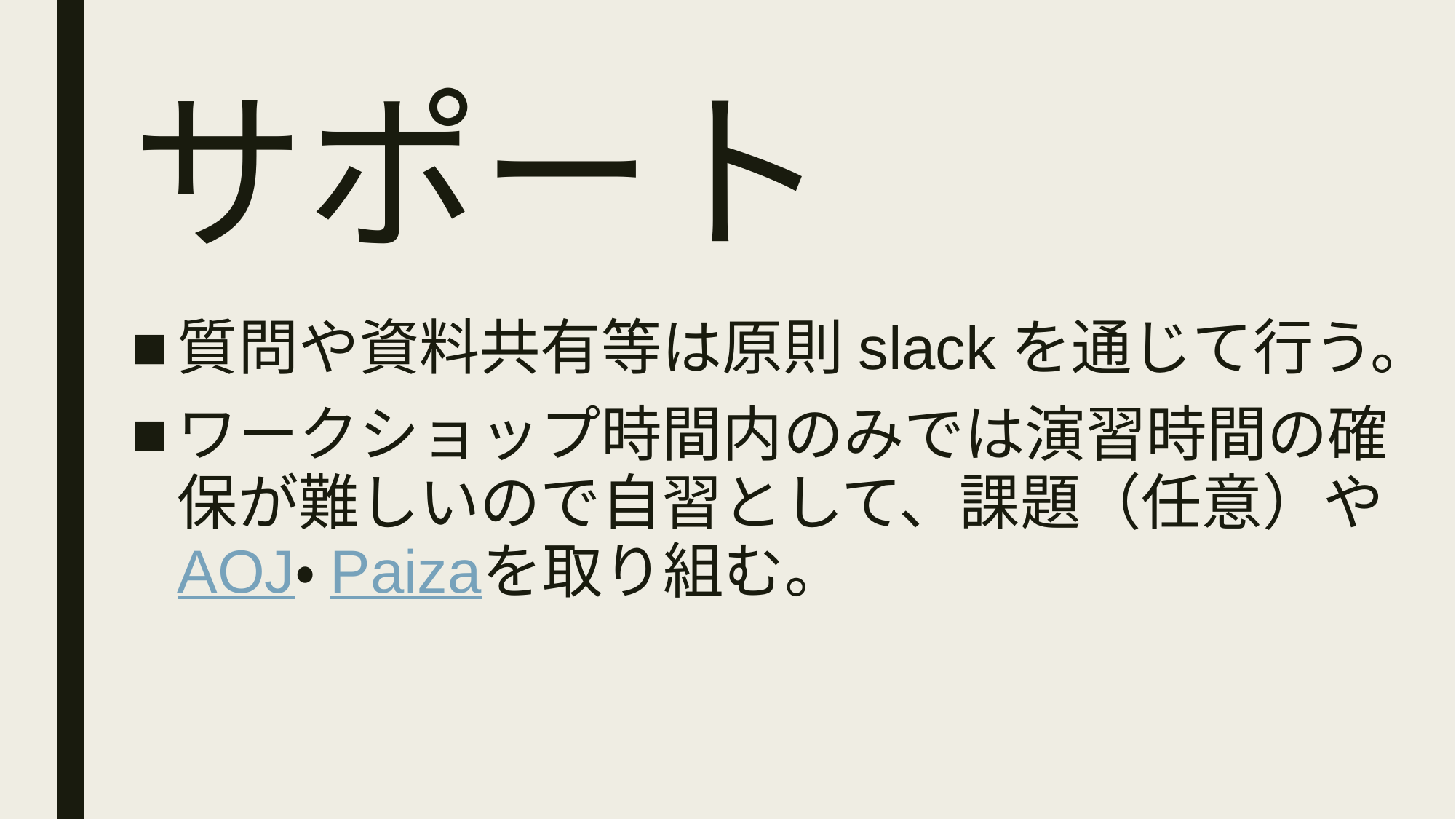

# サポート
質問や資料共有等は原則slackを通じて行う。
ワークショップ時間内のみでは演習時間の確保が難しいので自習として、課題（任意）やAOJ・Paizaを取り組む。